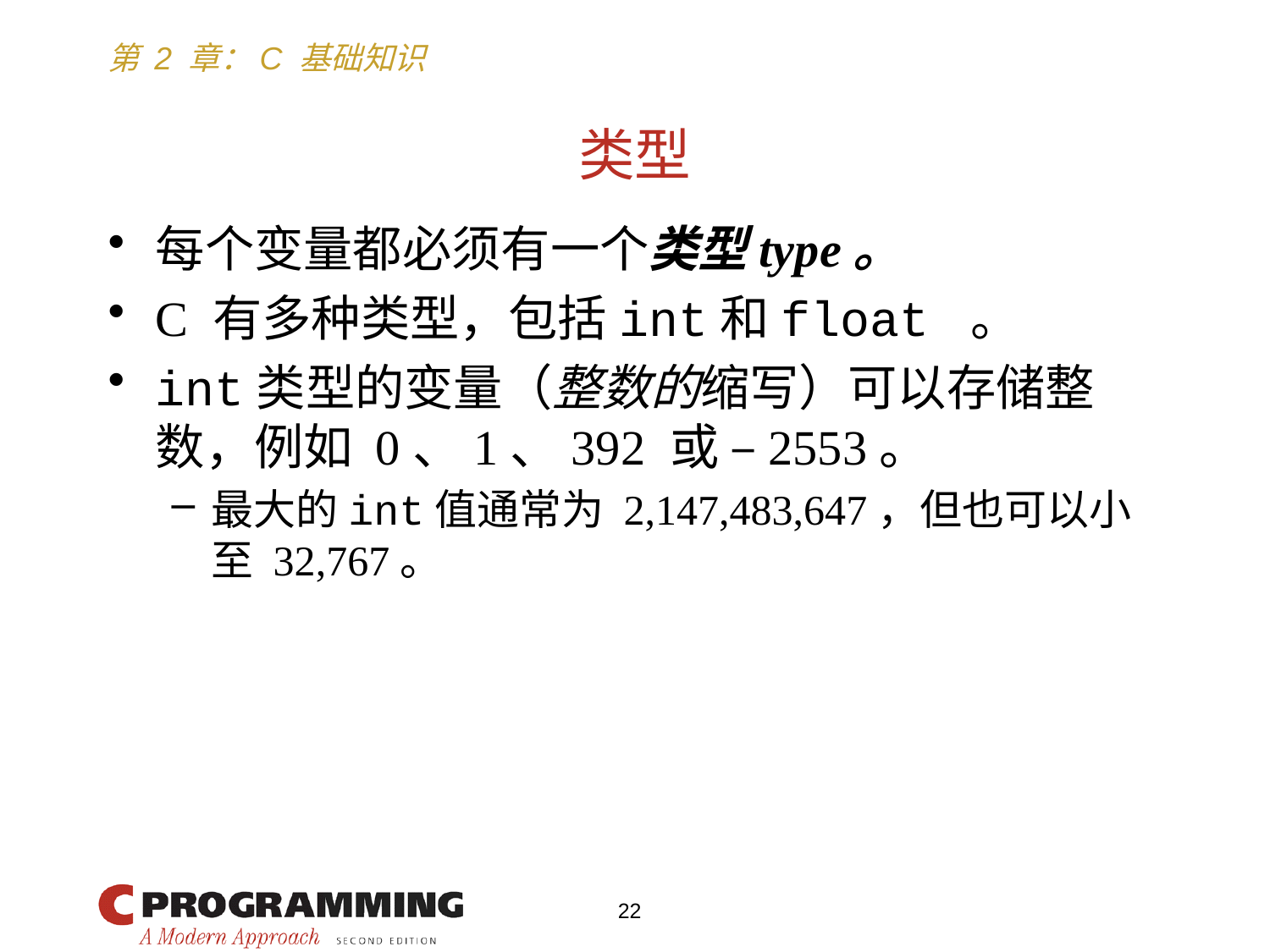

# 类型
每个变量都必须有一个类型type。
C 有多种类型，包括int和float 。
int类型的变量（整数的缩写）可以存储整数，例如 0、1、392 或 –2553。
最大的int值通常为 2,147,483,647，但也可以小至 32,767。

22